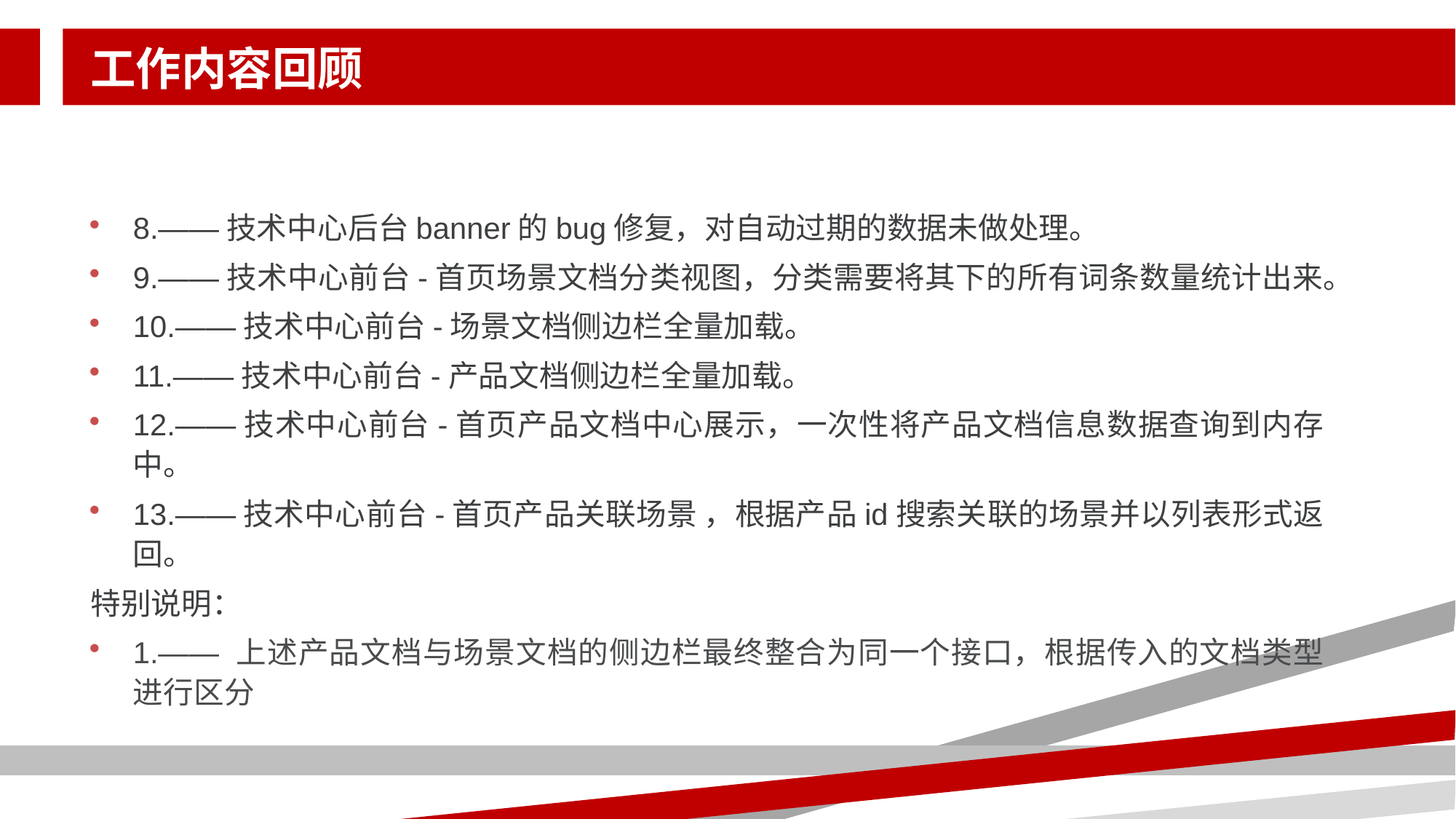

# 工作内容回顾

8.——技术中心后台banner的bug修复，对自动过期的数据未做处理。
9.——技术中心前台-首页场景文档分类视图，分类需要将其下的所有词条数量统计出来。
10.——技术中心前台-场景文档侧边栏全量加载。
11.——技术中心前台-产品文档侧边栏全量加载。
12.——技术中心前台-首页产品文档中心展示，一次性将产品文档信息数据查询到内存中。
13.——技术中心前台-首页产品关联场景 ，根据产品id搜索关联的场景并以列表形式返回。
特别说明：
1.—— 上述产品文档与场景文档的侧边栏最终整合为同一个接口，根据传入的文档类型进行区分